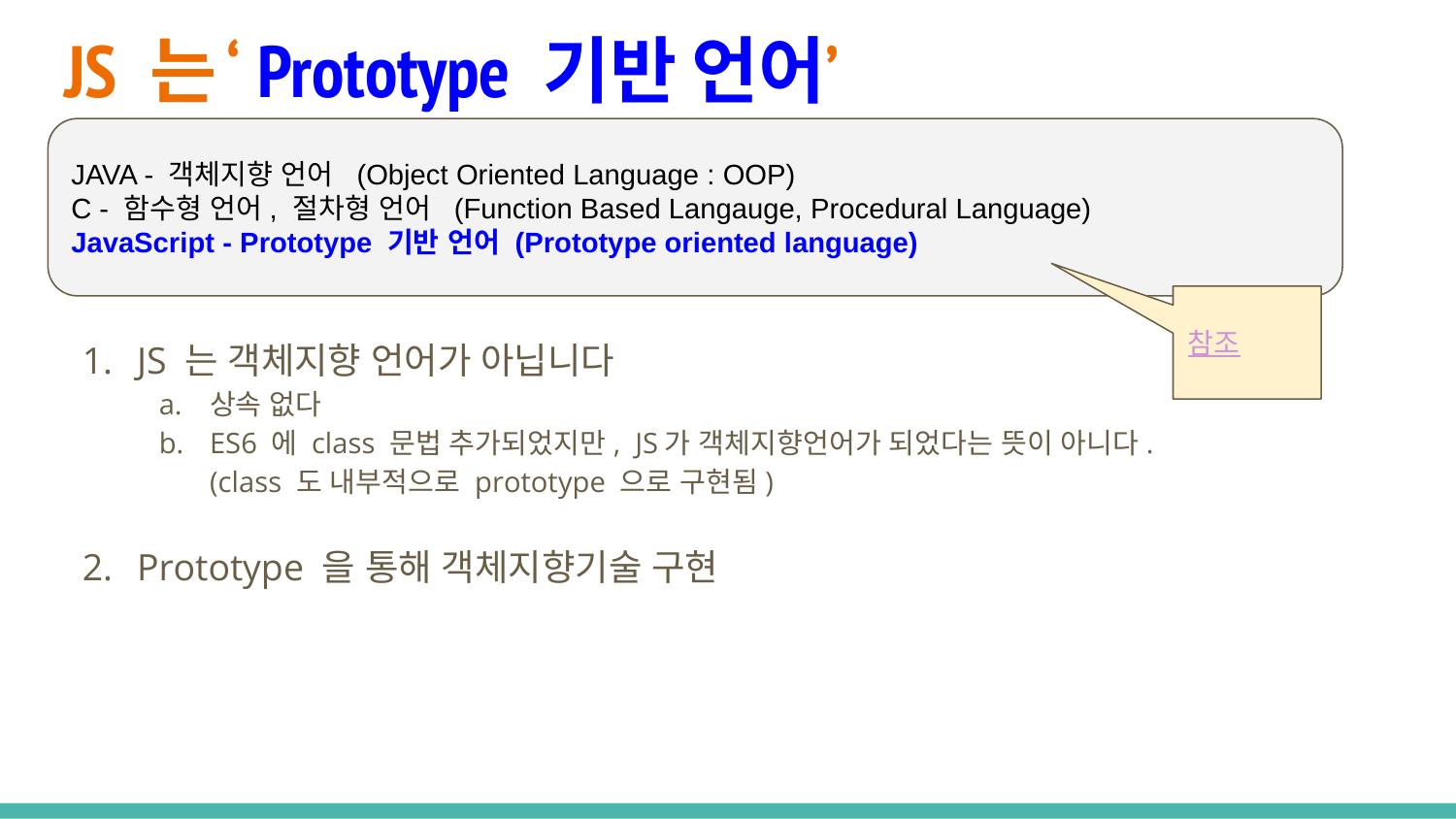

# JS 는 ‘Prototype 기반 언어’
JAVA - 객체지향 언어  (Object Oriented Language : OOP)
C - 함수형 언어, 절차형 언어  (Function Based Langauge, Procedural Language)
JavaScript - Prototype 기반 언어 (Prototype oriented language)
참조
JS 는 객체지향 언어가 아닙니다
상속 없다
ES6 에 class 문법 추가되었지만,  JS가 객체지향언어가 되었다는 뜻이 아니다.
(class 도 내부적으로 prototype 으로 구현됨)
Prototype 을 통해 객체지향기술 구현